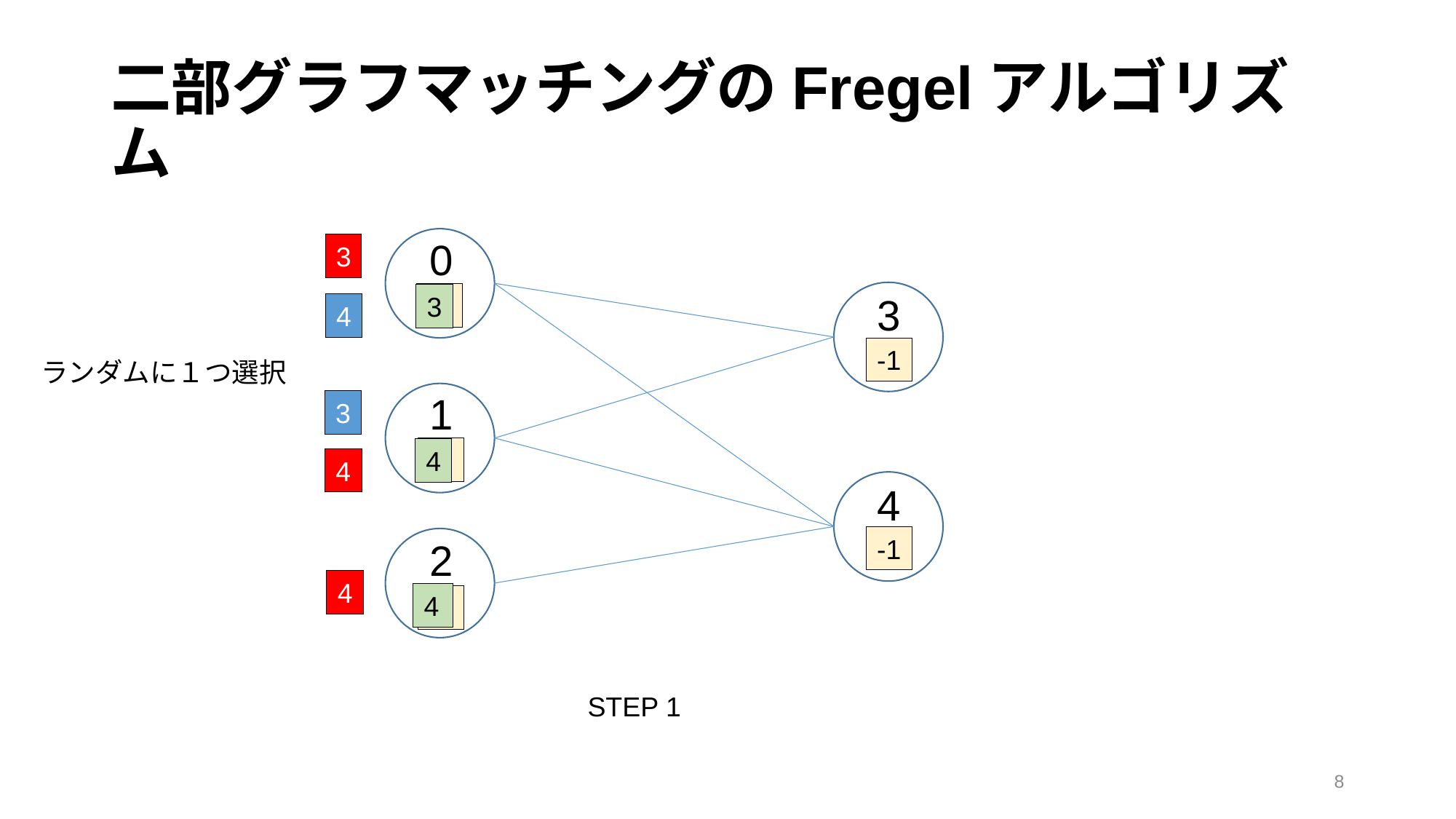

# 二部グラフマッチングのFregelアルゴリズム
0

3

3
-1
3
4
-1
ランダムに１つ選択
1

3
-1
4
4

4
-1
2

4
4
-1
STEP 1
8